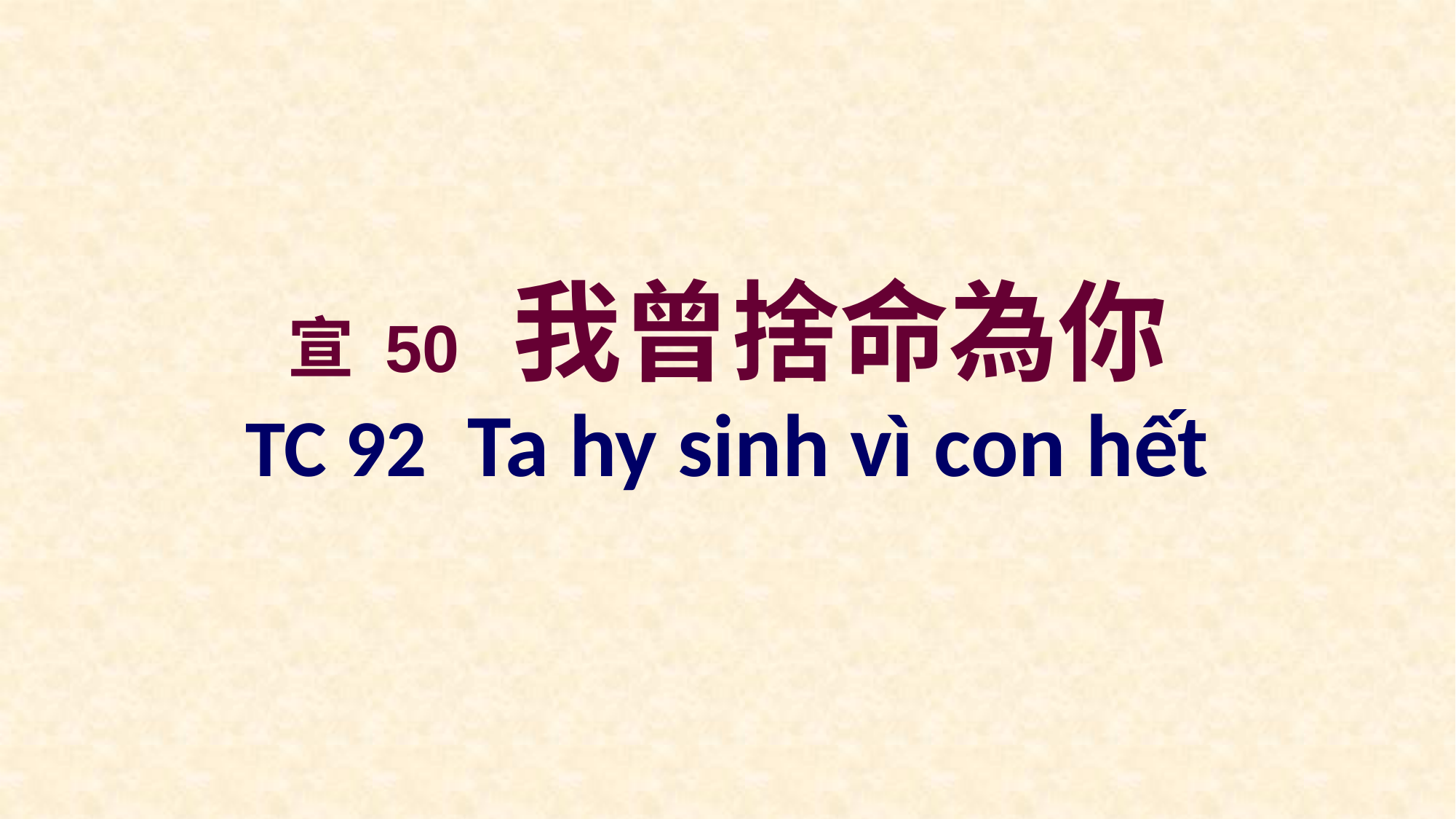

# 宣 50  我曾捨命為你
TC 92  Ta hy sinh vì con hết